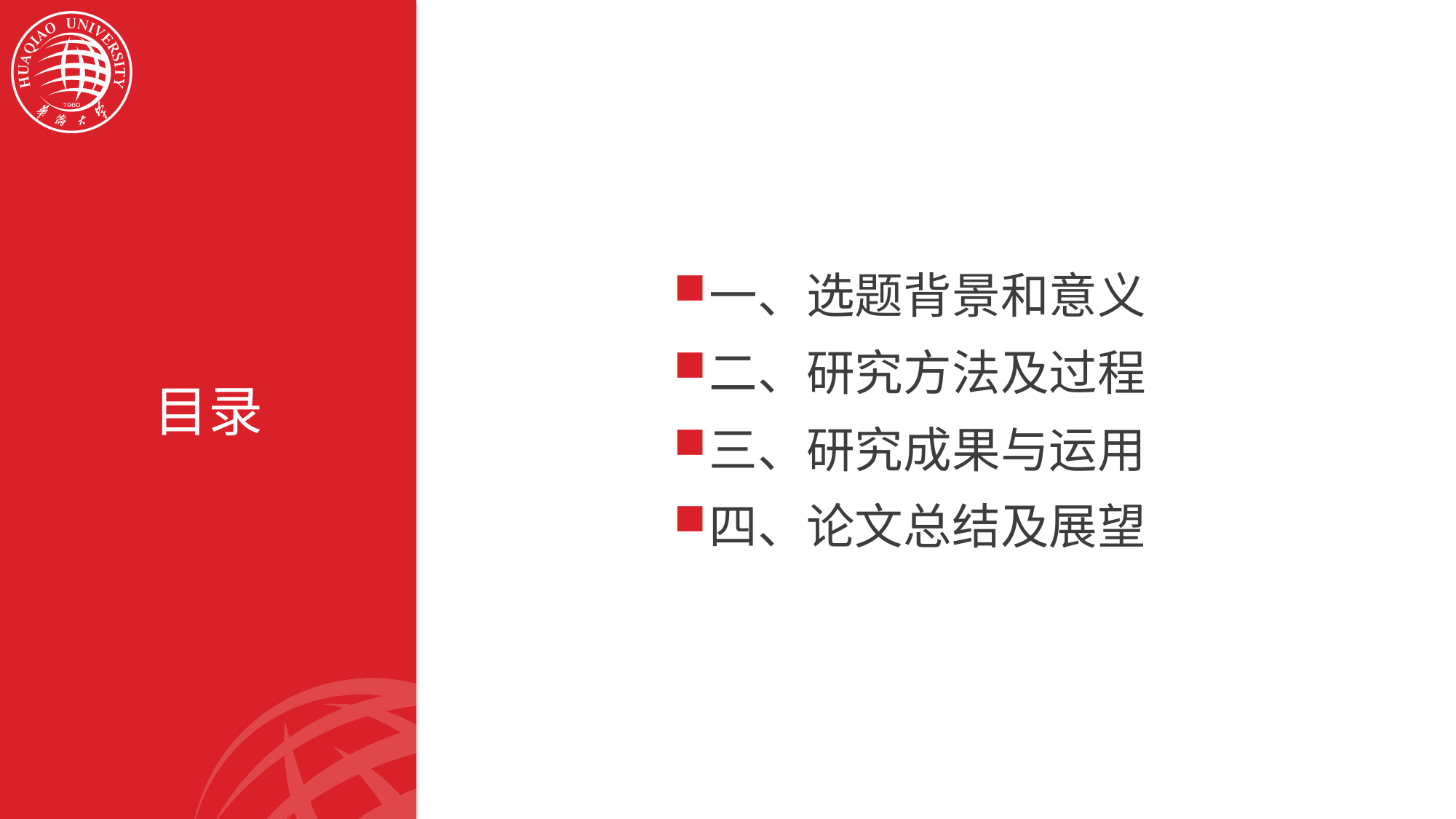

一、选题背景和意义
二、研究方法及过程
三、研究成果与运用
四、论文总结及展望
# 目录